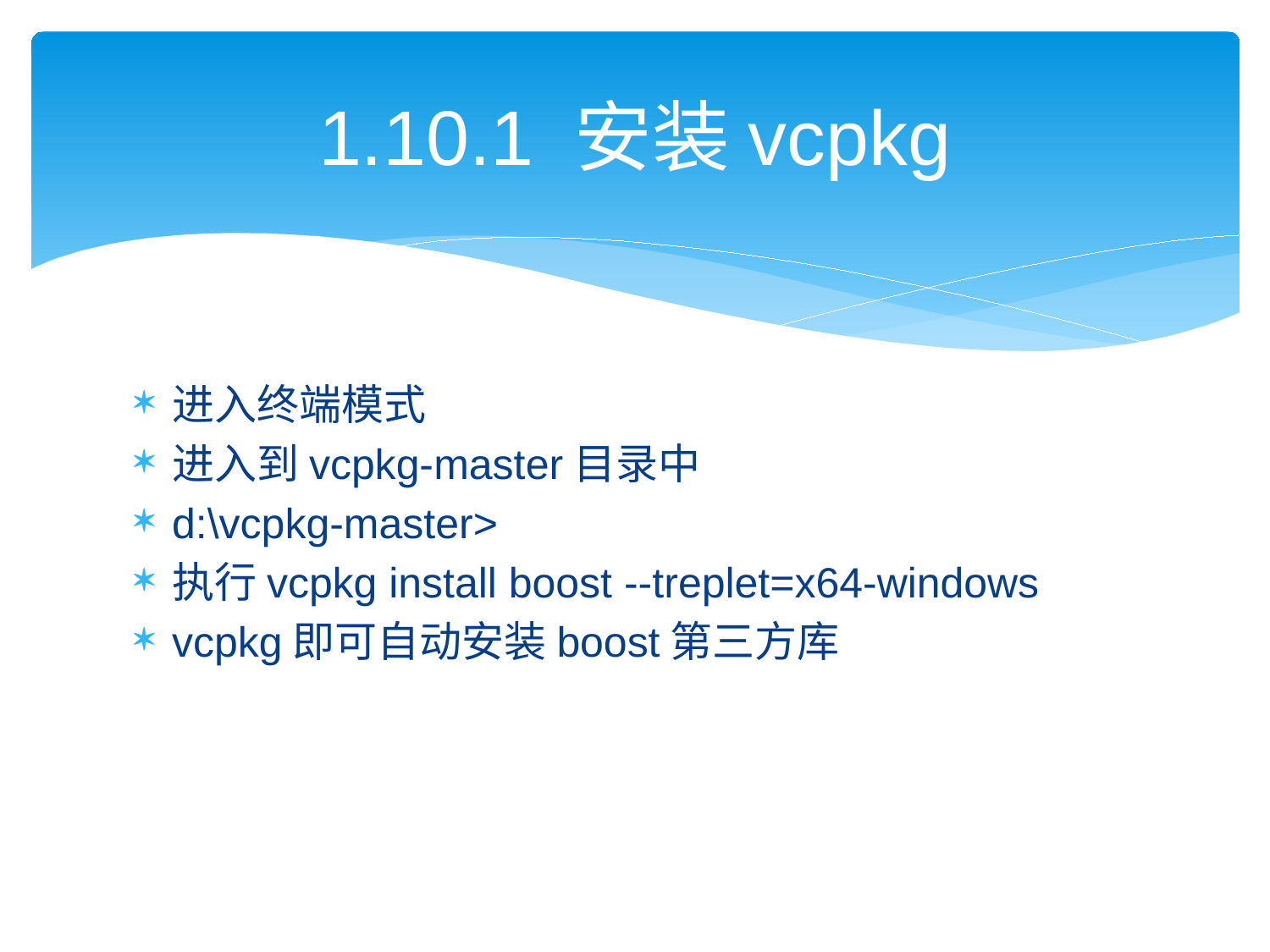

# 1.10.1 安装vcpkg
进入终端模式
进入到vcpkg-master目录中
d:\vcpkg-master>
执行vcpkg install boost --treplet=x64-windows
vcpkg即可自动安装boost第三方库